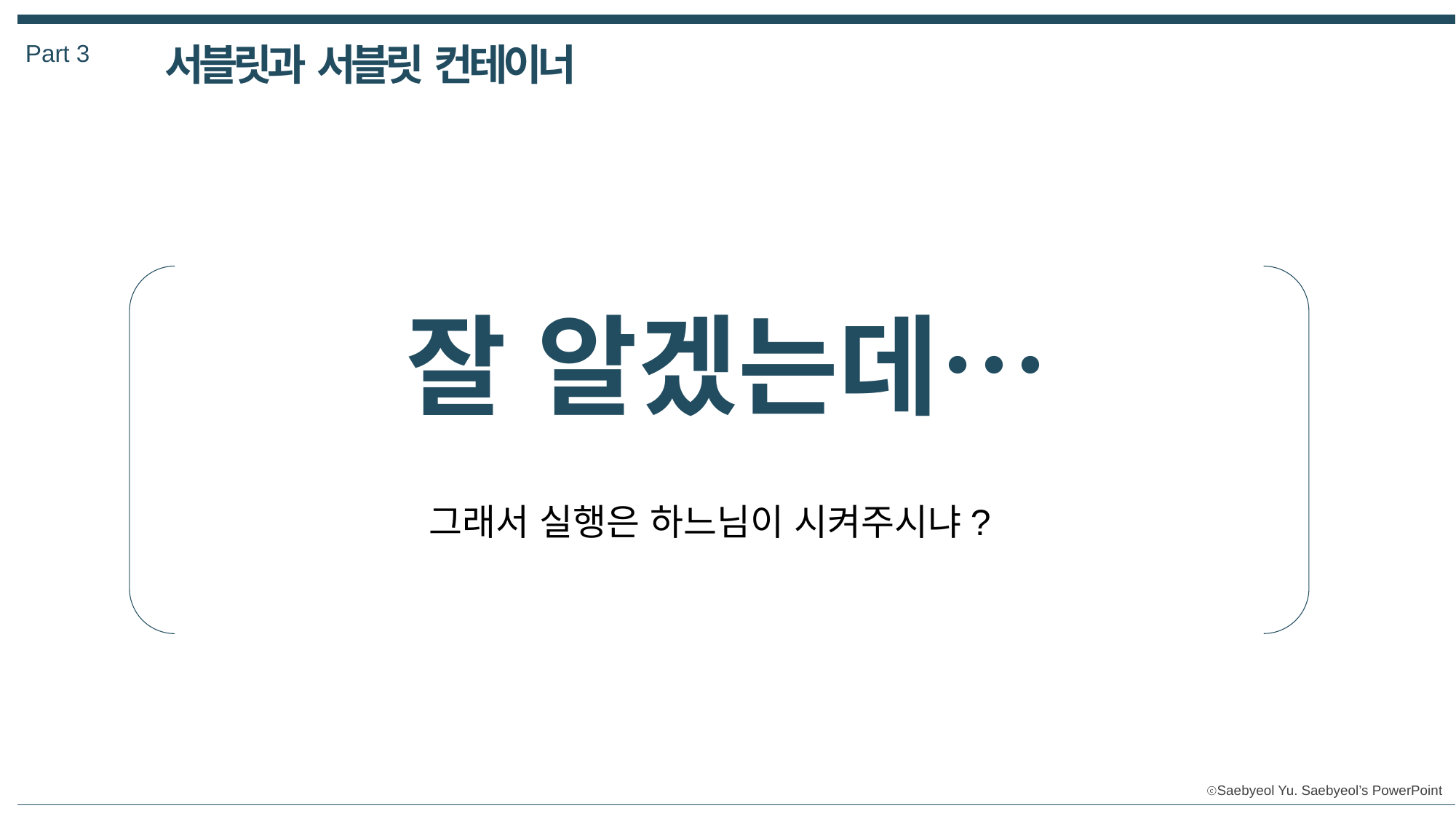

Part 3
서블릿과  서블릿  컨테이너

잘 알겠는데…
그래서 실행은 하느님이 시켜주시냐?